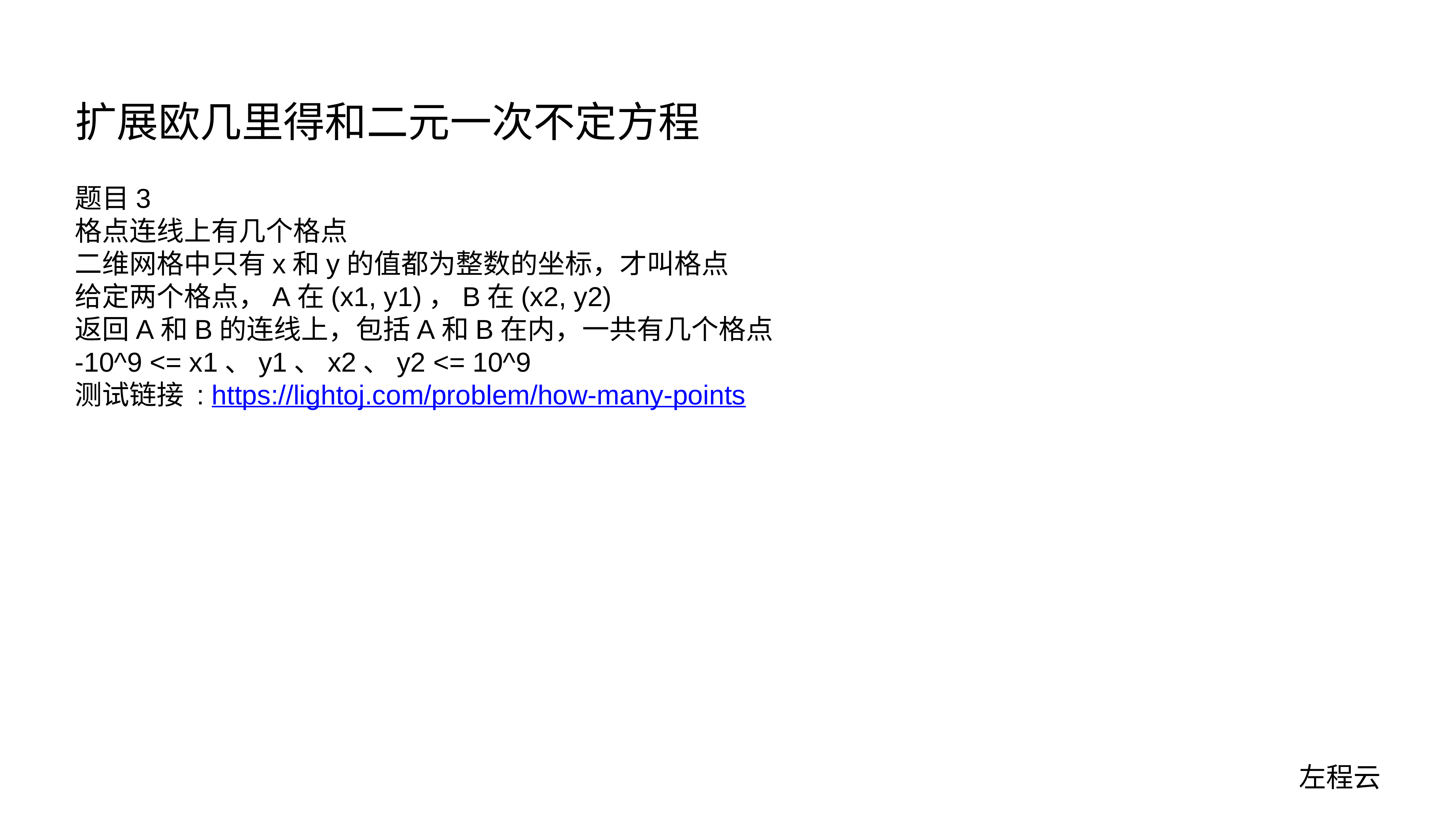

# 扩展欧几里得和二元一次不定方程
题目3
格点连线上有几个格点
二维网格中只有x和y的值都为整数的坐标，才叫格点
给定两个格点，A在(x1, y1)，B在(x2, y2)
返回A和B的连线上，包括A和B在内，一共有几个格点
-10^9 <= x1、y1、x2、y2 <= 10^9
测试链接 : https://lightoj.com/problem/how-many-points
左程云